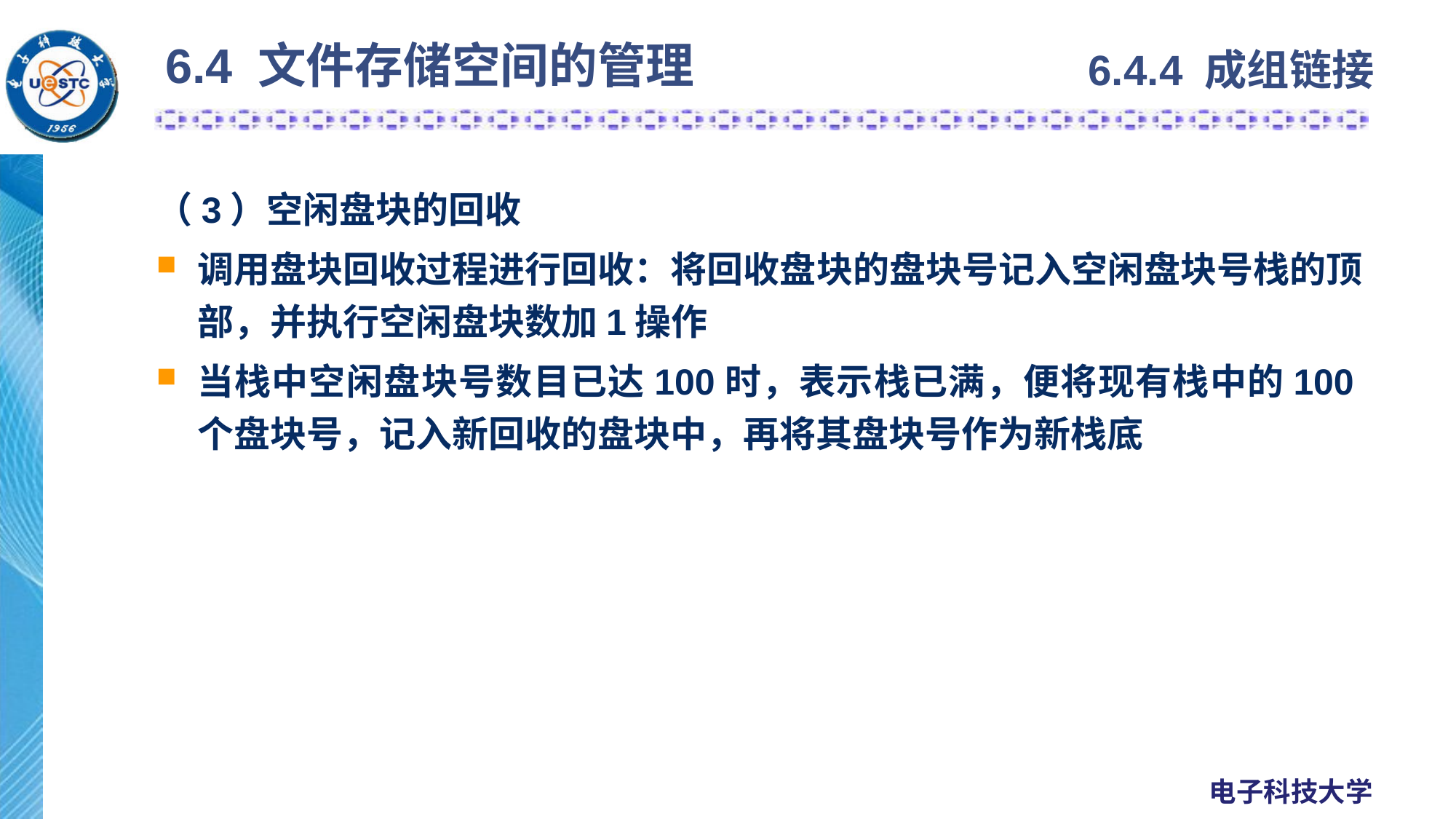

6.4 文件存储空间的管理
6.4.4 成组链接
（3）空闲盘块的回收
调用盘块回收过程进行回收：将回收盘块的盘块号记入空闲盘块号栈的顶部，并执行空闲盘块数加1操作
当栈中空闲盘块号数目已达100时，表示栈已满，便将现有栈中的100个盘块号，记入新回收的盘块中，再将其盘块号作为新栈底